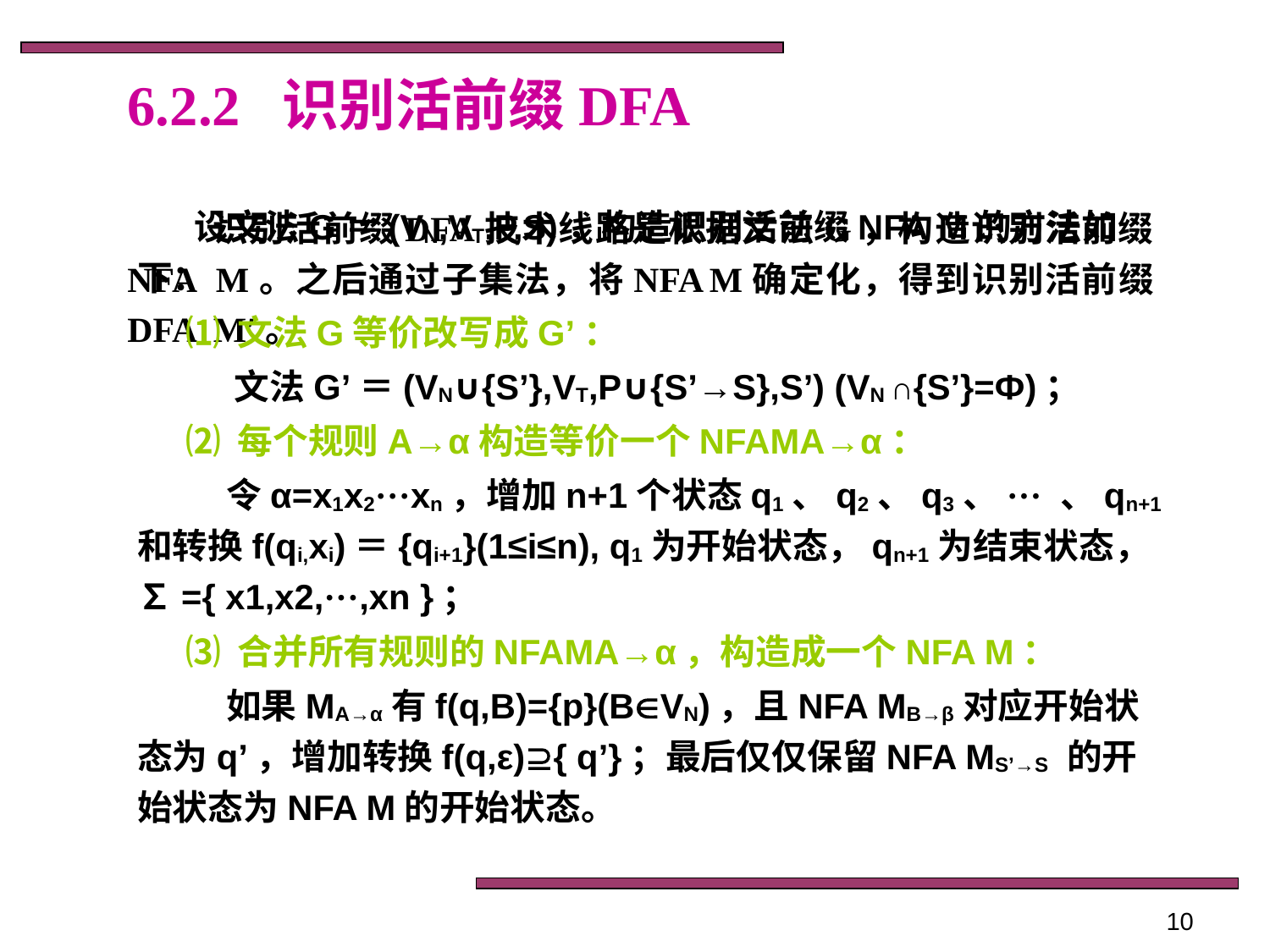

6.2.2  识别活前缀DFA
      设文法G＝(VN,VT,P,S)，构造识别活前缀NFA  M的方法如下：
      ⑴ 文法G等价改写成G’：
           文法G’＝(VN∪{S’},VT,P∪{S’→S},S’) (VN ∩{S’}=Ф)；
      ⑵ 每个规则A→α构造等价一个NFAMA→α：
          令α=x1x2···xn，增加n+1个状态q1、q2、q3、··· 、qn+1和转换f(qi,xi)＝{qi+1}(1≤i≤n), q1为开始状态，qn+1为结束状态，∑={ x1,x2,···,xn }；
      ⑶ 合并所有规则的NFAMA→α，构造成一个NFA M：
          如果MA→α有f(q,B)={p}(B∈VN)，且NFA MB→β对应开始状态为q’，增加转换f(q,ε)⊇{ q’}；最后仅仅保留NFA MS’→S 的开始状态为NFA M的开始状态。
        识别活前缀DFA技术线路是根据文法G，构造识别活前缀NFA  M。之后通过子集法，将NFA M确定化，得到识别活前缀DFA  M′。
10